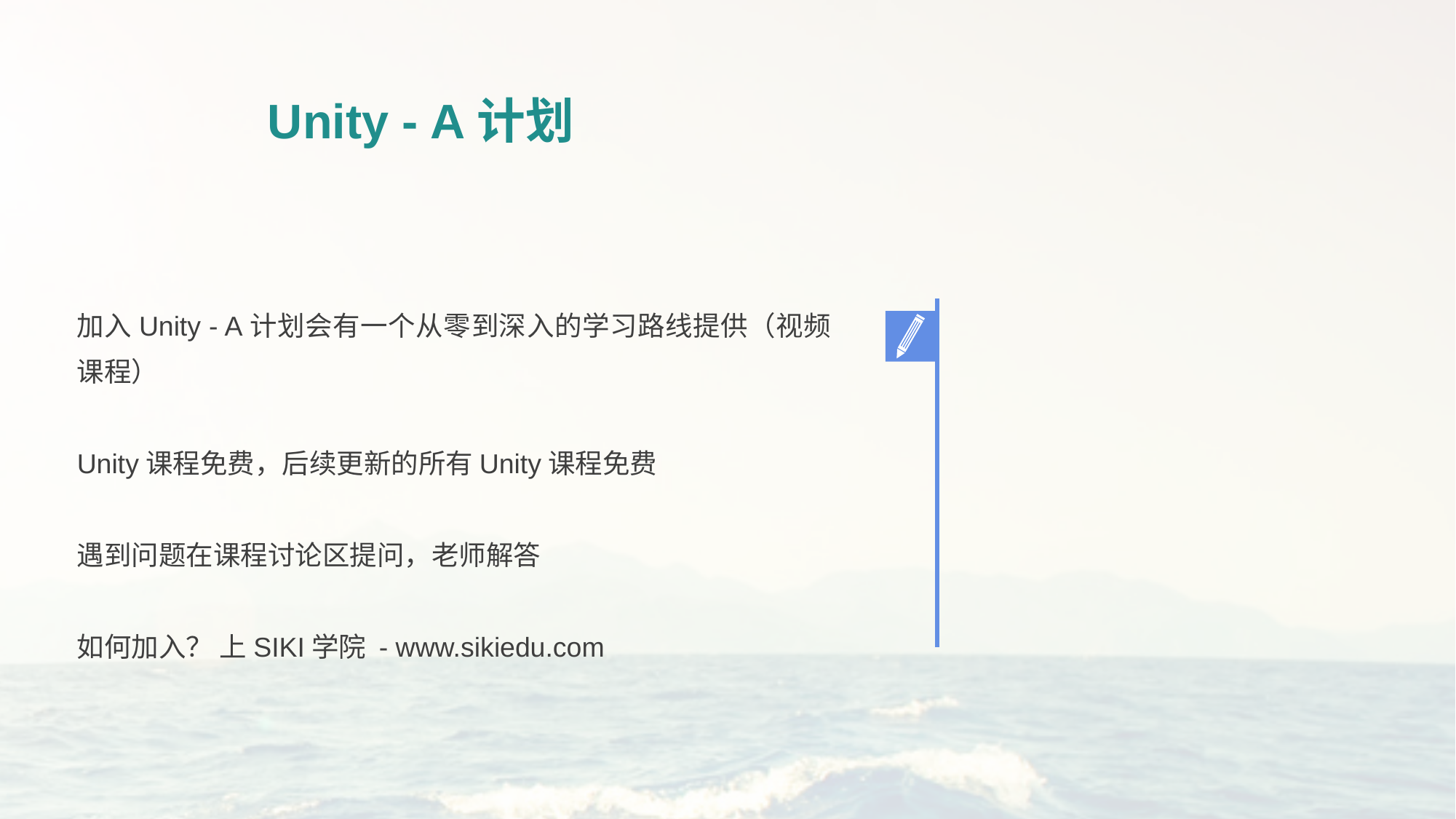

Unity - A计划
加入Unity - A计划会有一个从零到深入的学习路线提供（视频课程）

Unity课程免费，后续更新的所有Unity课程免费

遇到问题在课程讨论区提问，老师解答

如何加入？ 上SIKI学院 - www.sikiedu.com